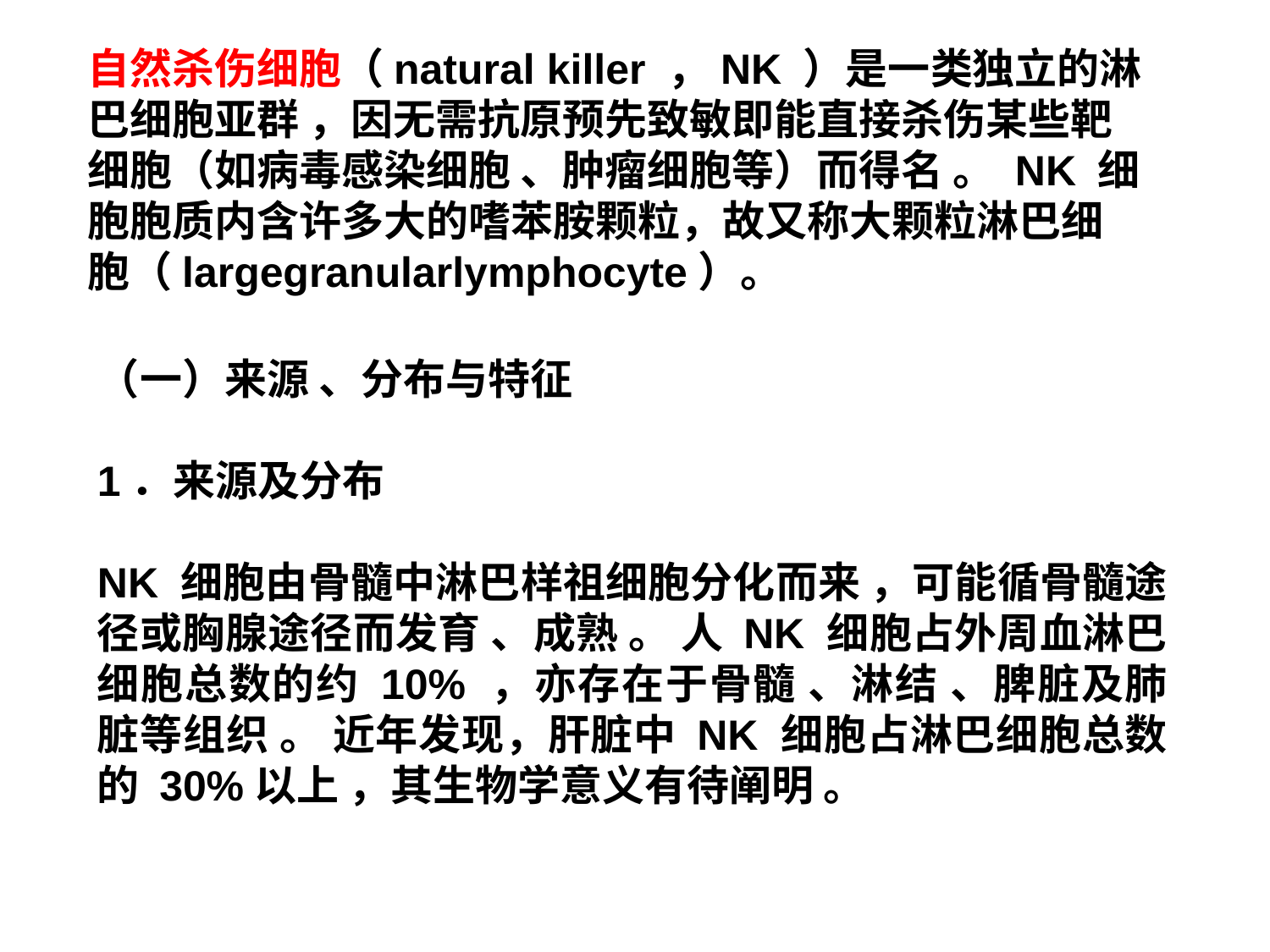

自然杀伤细胞（natural killer ，NK ）是一类独立的淋巴细胞亚群 ，因无需抗原预先致敏即能直接杀伤某些靶细胞（如病毒感染细胞 、肿瘤细胞等）而得名 。 NK 细胞胞质内含许多大的嗜苯胺颗粒，故又称大颗粒淋巴细胞（largegranularlymphocyte）。
（一）来源 、分布与特征

1．来源及分布

NK 细胞由骨髓中淋巴样祖细胞分化而来 ，可能循骨髓途径或胸腺途径而发育 、成熟 。 人 NK 细胞占外周血淋巴细胞总数的约 10% ，亦存在于骨髓 、淋结 、脾脏及肺脏等组织 。 近年发现，肝脏中 NK 细胞占淋巴细胞总数的 30%以上 ，其生物学意义有待阐明 。